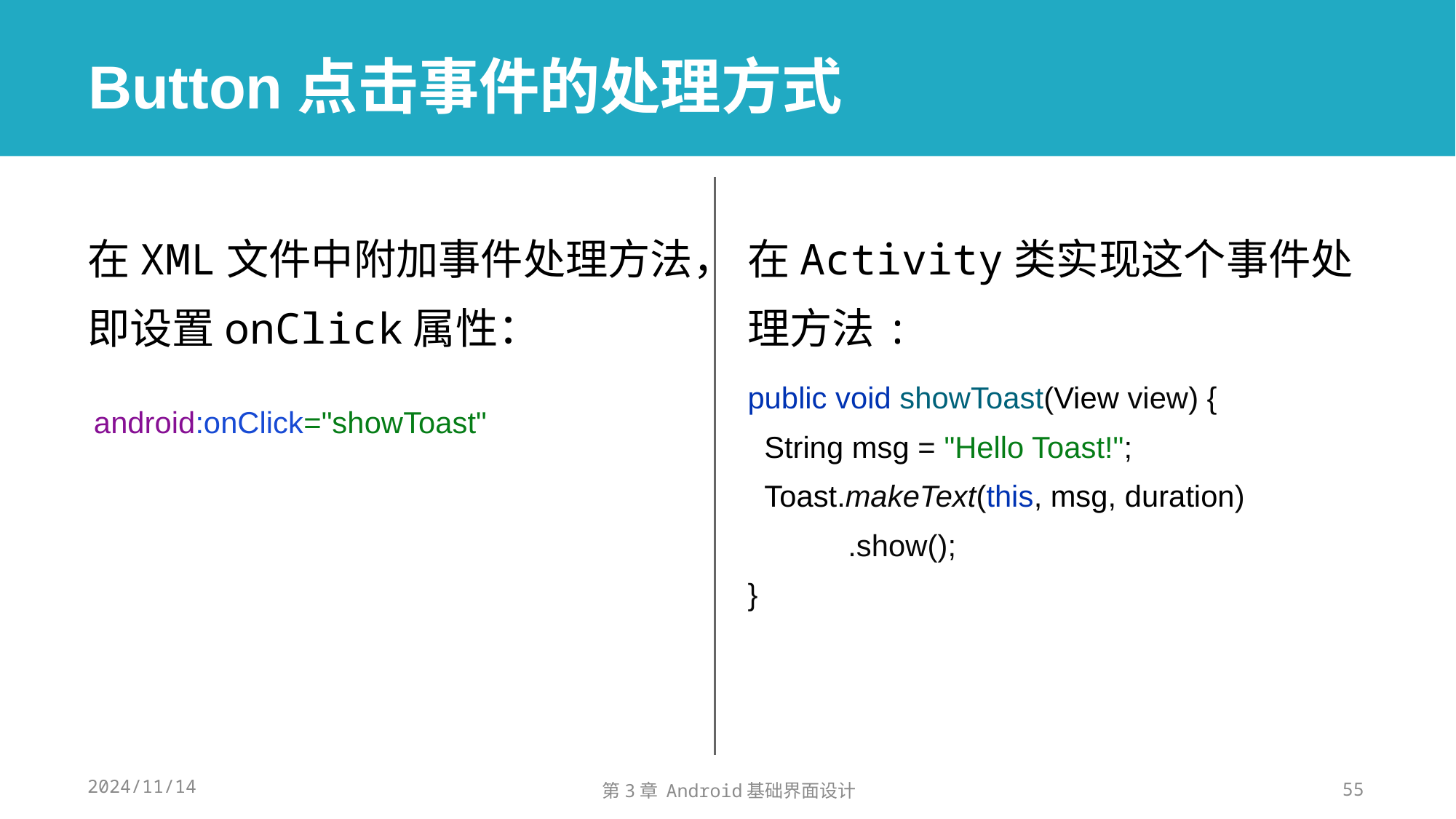

# Button点击事件的处理方式
在XML文件中附加事件处理方法，即设置onClick属性：
在Activity类实现这个事件处理方法:

public void showToast(View view) {
  String msg = "Hello Toast!";
  Toast.makeText(this, msg, duration)
            .show();
}
android:onClick="showToast"
2024/11/14
第3章 Android基础界面设计
55